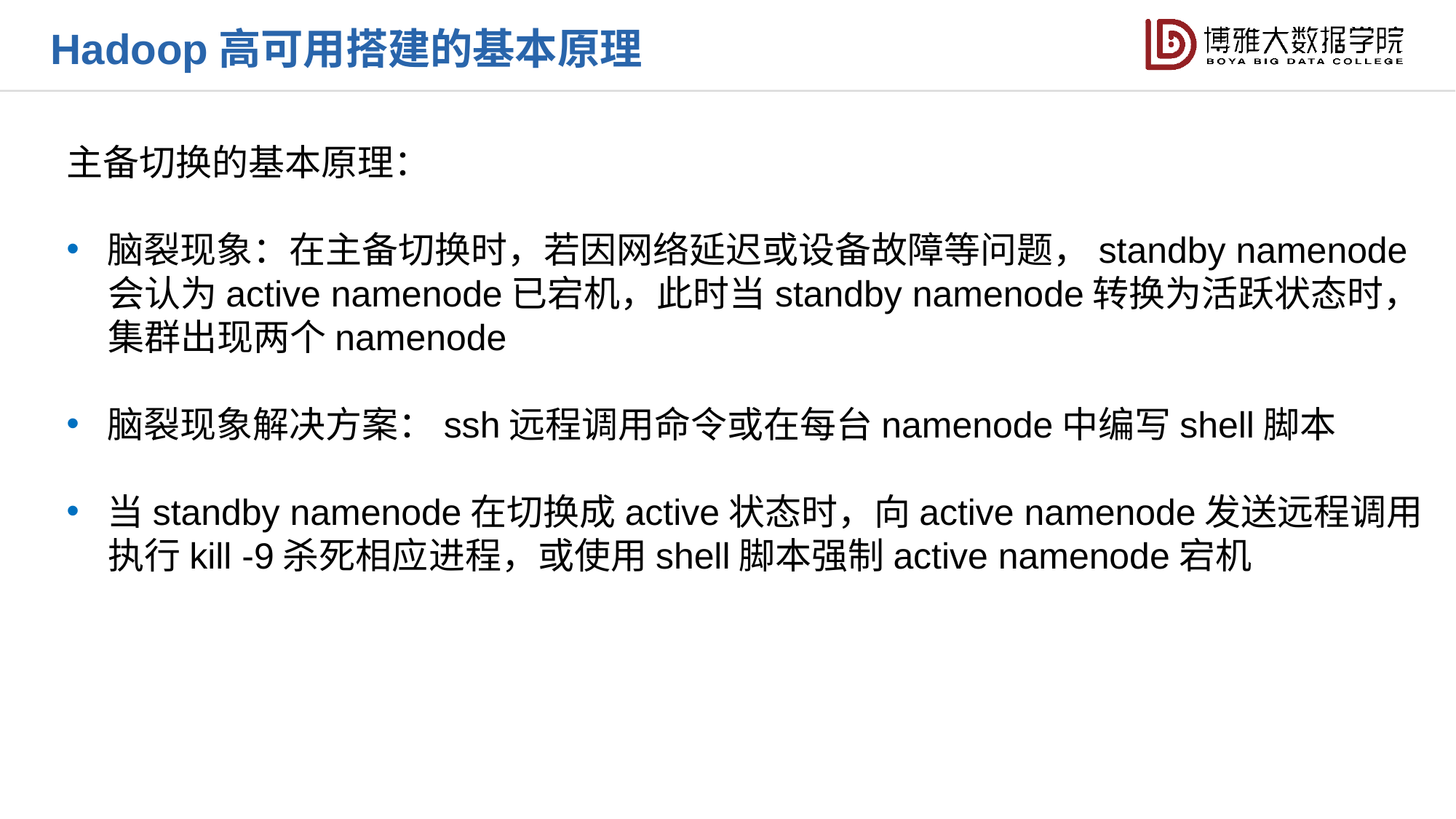

Hadoop高可用搭建的基本原理

主备切换的基本原理：

脑裂现象：在主备切换时，若因网络延迟或设备故障等问题，standby namenode
    会认为active namenode已宕机，此时当standby namenode转换为活跃状态时，
    集群出现两个namenode

脑裂现象解决方案：ssh远程调用命令或在每台namenode中编写shell脚本

当standby namenode在切换成active状态时，向active namenode发送远程调用
    执行kill -9杀死相应进程，或使用shell脚本强制active namenode宕机